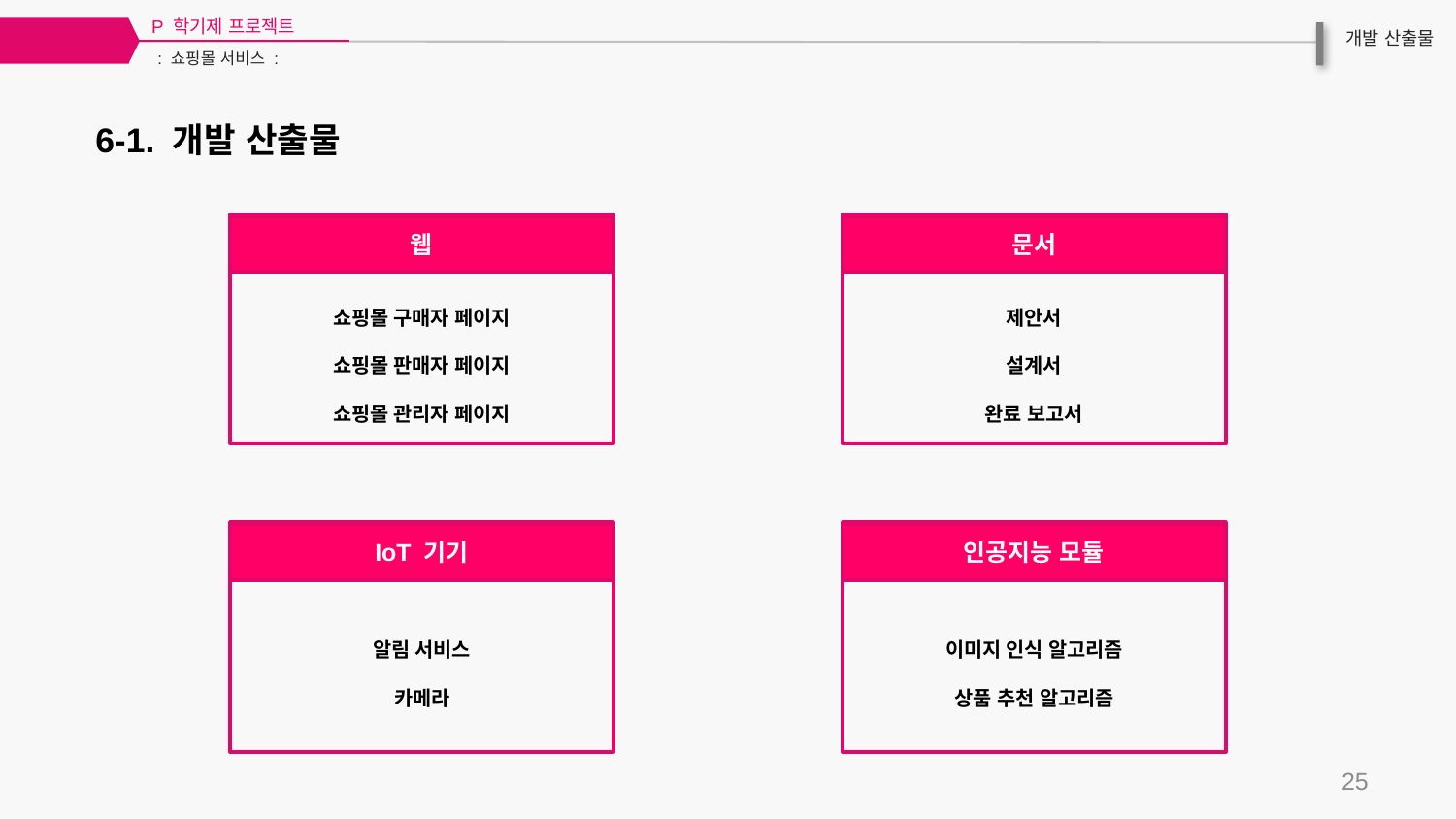

P 학기제 프로젝트

06
개발 산출물

: 쇼핑몰 서비스 :
6-1. 개발 산출물

쇼핑몰 구매자 페이지

쇼핑몰 판매자 페이지

쇼핑몰 관리자 페이지

제안서

설계서

완료 보고서
웹
문서

알림 서비스

카메라

이미지 인식 알고리즘

상품 추천 알고리즘
IoT 기기
인공지능 모듈
25